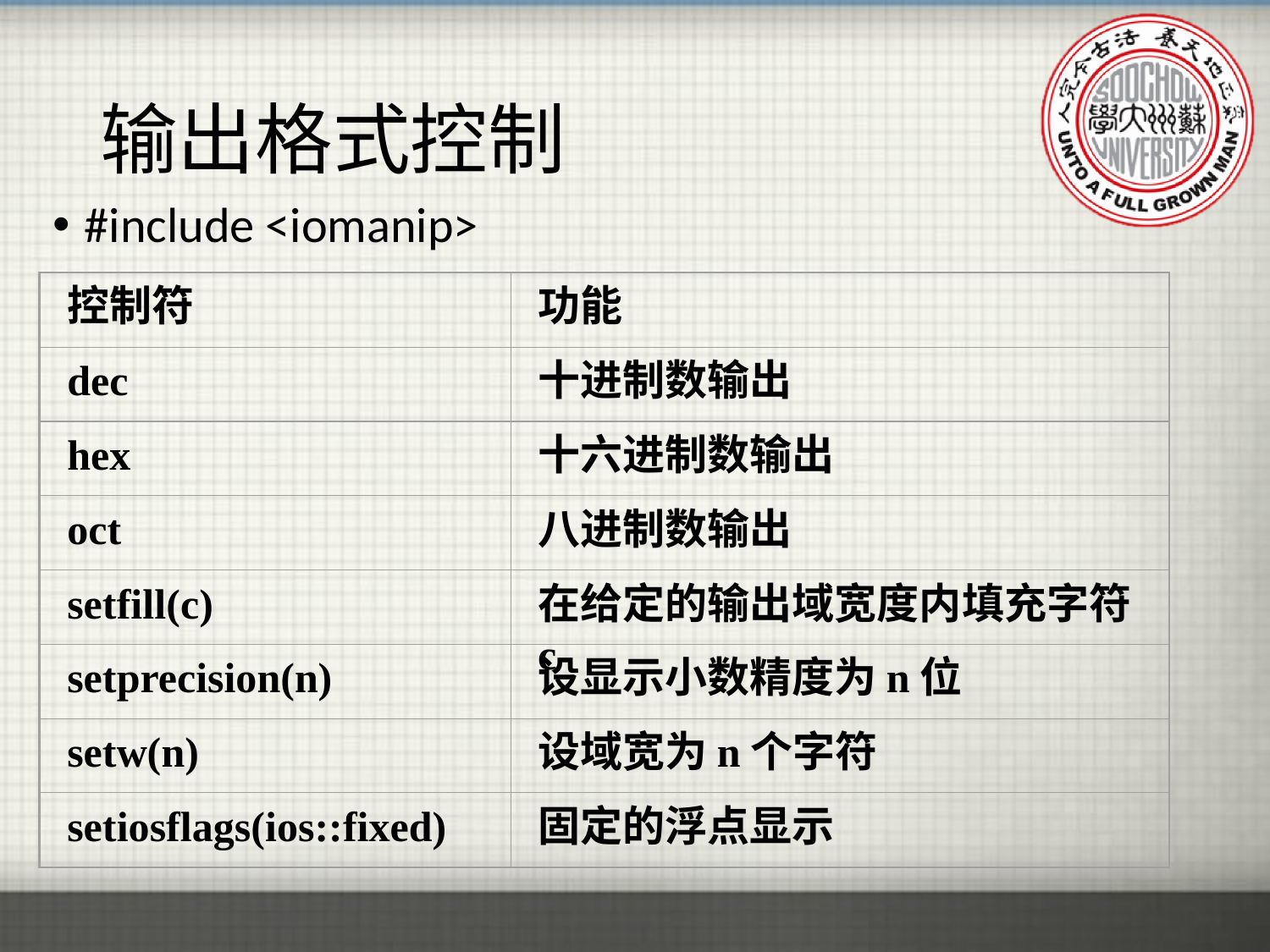

# 输出格式控制
#include <iomanip>

控制符

功能

dec

十进制数输出

hex

十六进制数输出

oct

八进制数输出

setfill(c)

在给定的输出域宽度内填充字符c

setprecision(n)

设显示小数精度为n位

setw(n)

设域宽为n个字符

setiosflags(ios::fixed)

固定的浮点显示